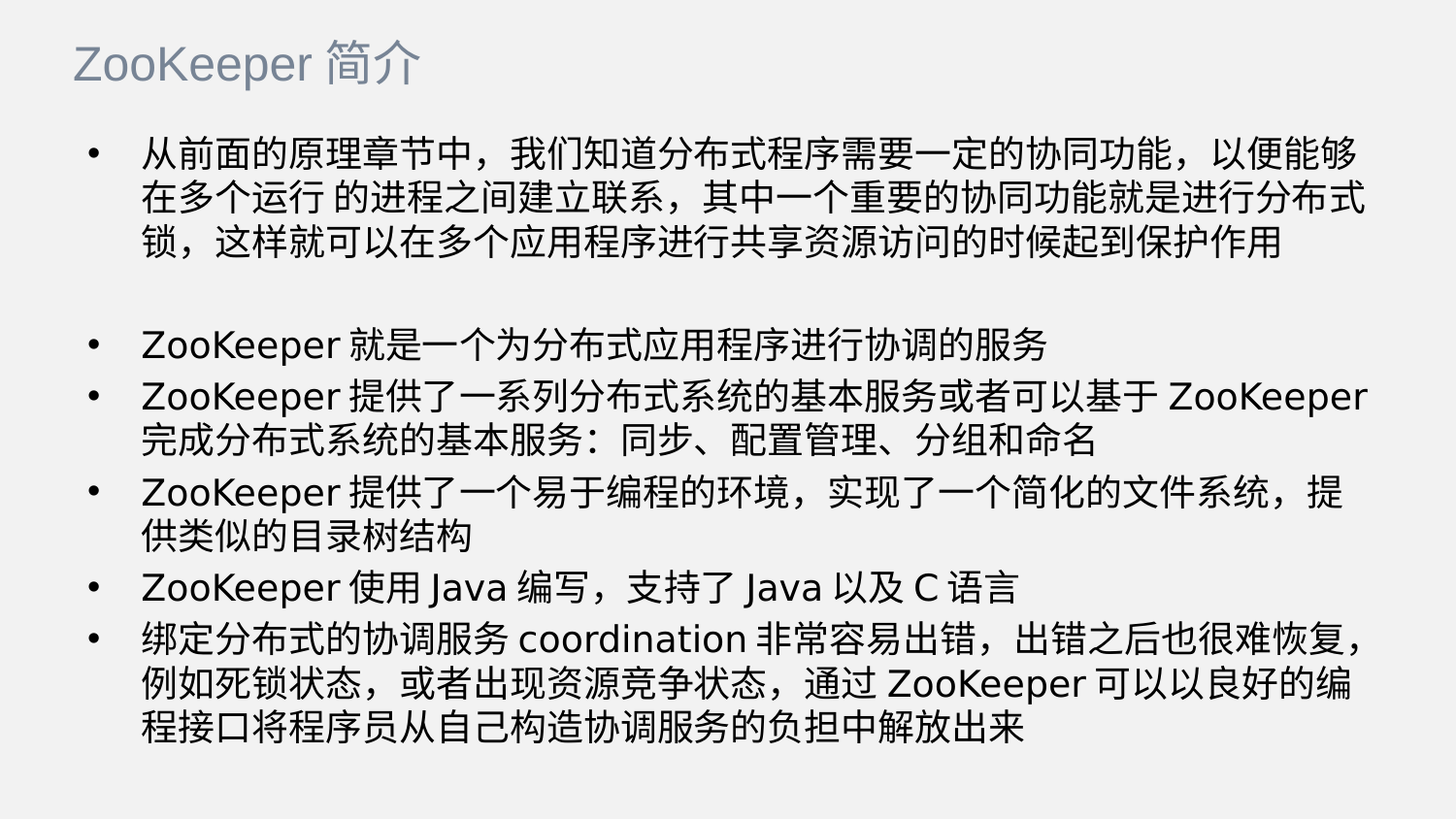

ZooKeeper简介
从前面的原理章节中，我们知道分布式程序需要一定的协同功能，以便能够在多个运行 的进程之间建立联系，其中一个重要的协同功能就是进行分布式锁，这样就可以在多个应用程序进行共享资源访问的时候起到保护作用

ZooKeeper就是一个为分布式应用程序进行协调的服务
ZooKeeper提供了一系列分布式系统的基本服务或者可以基于ZooKeeper完成分布式系统的基本服务：同步、配置管理、分组和命名
ZooKeeper提供了一个易于编程的环境，实现了一个简化的文件系统，提供类似的目录树结构
ZooKeeper使用Java编写，支持了Java以及C语言
绑定分布式的协调服务coordination非常容易出错，出错之后也很难恢复，例如死锁状态，或者出现资源竞争状态，通过ZooKeeper可以以良好的编程接口将程序员从自己构造协调服务的负担中解放出来